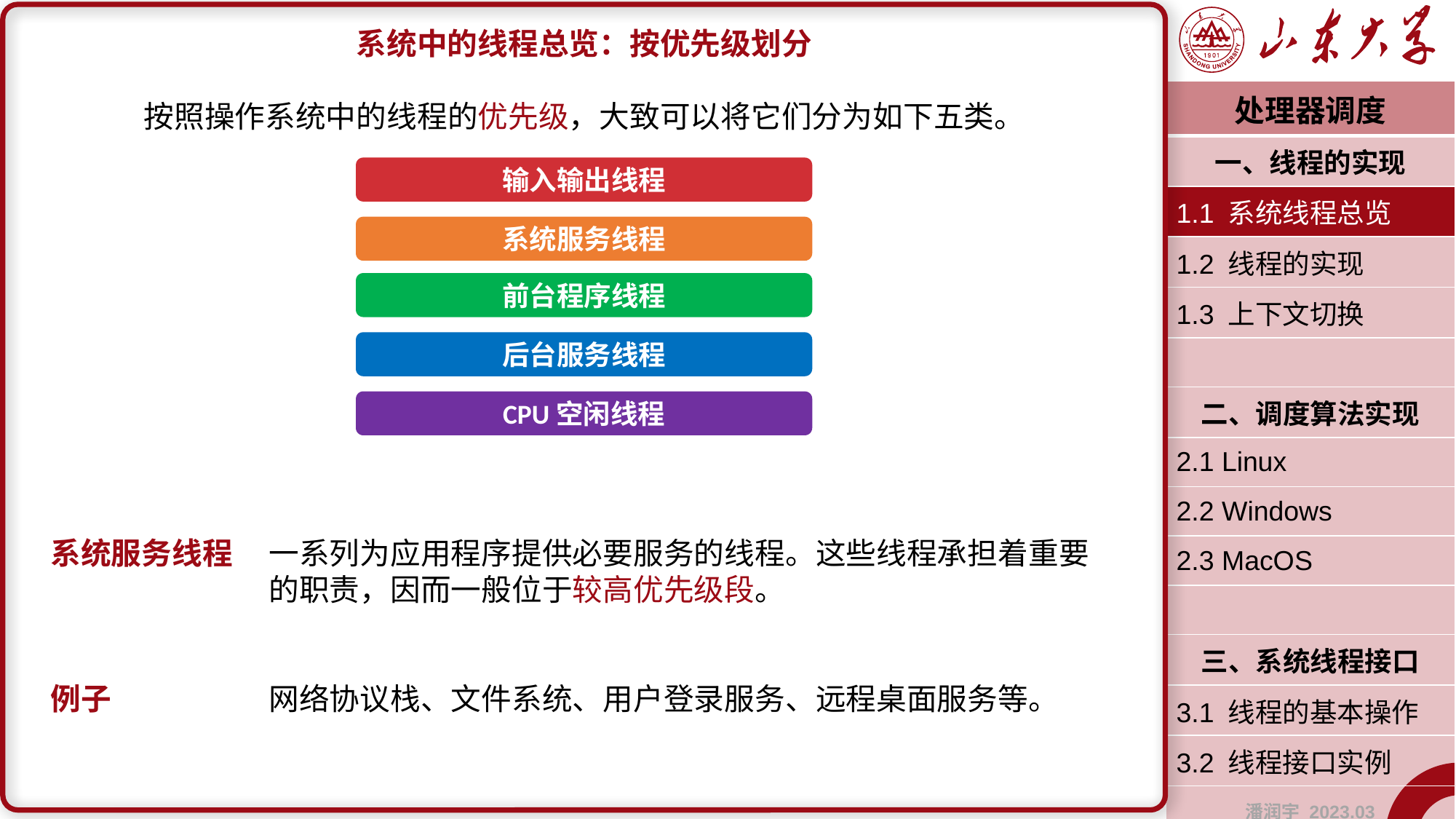

系统中的线程总览：按优先级划分

按照操作系统中的线程的优先级，大致可以将它们分为如下五类。

系统服务线程	一系列为应用程序提供必要服务的线程。这些线程承担着重要		的职责，因而一般位于较高优先级段。

例子		网络协议栈、文件系统、用户登录服务、远程桌面服务等。
| 处理器调度 |
| --- |
| 一、线程的实现 |
| 1.1 系统线程总览 |
| 1.2 线程的实现 |
| 1.3 上下文切换 |
|  |
| 二、调度算法实现 |
| 2.1 Linux |
| 2.2 Windows |
| 2.3 MacOS |
|  |
| 三、系统线程接口 |
| 3.1 线程的基本操作 |
| 3.2 线程接口实例 |
| 潘润宇 2023.03 |
输入输出线程
系统服务线程
前台程序线程
后台服务线程
CPU空闲线程